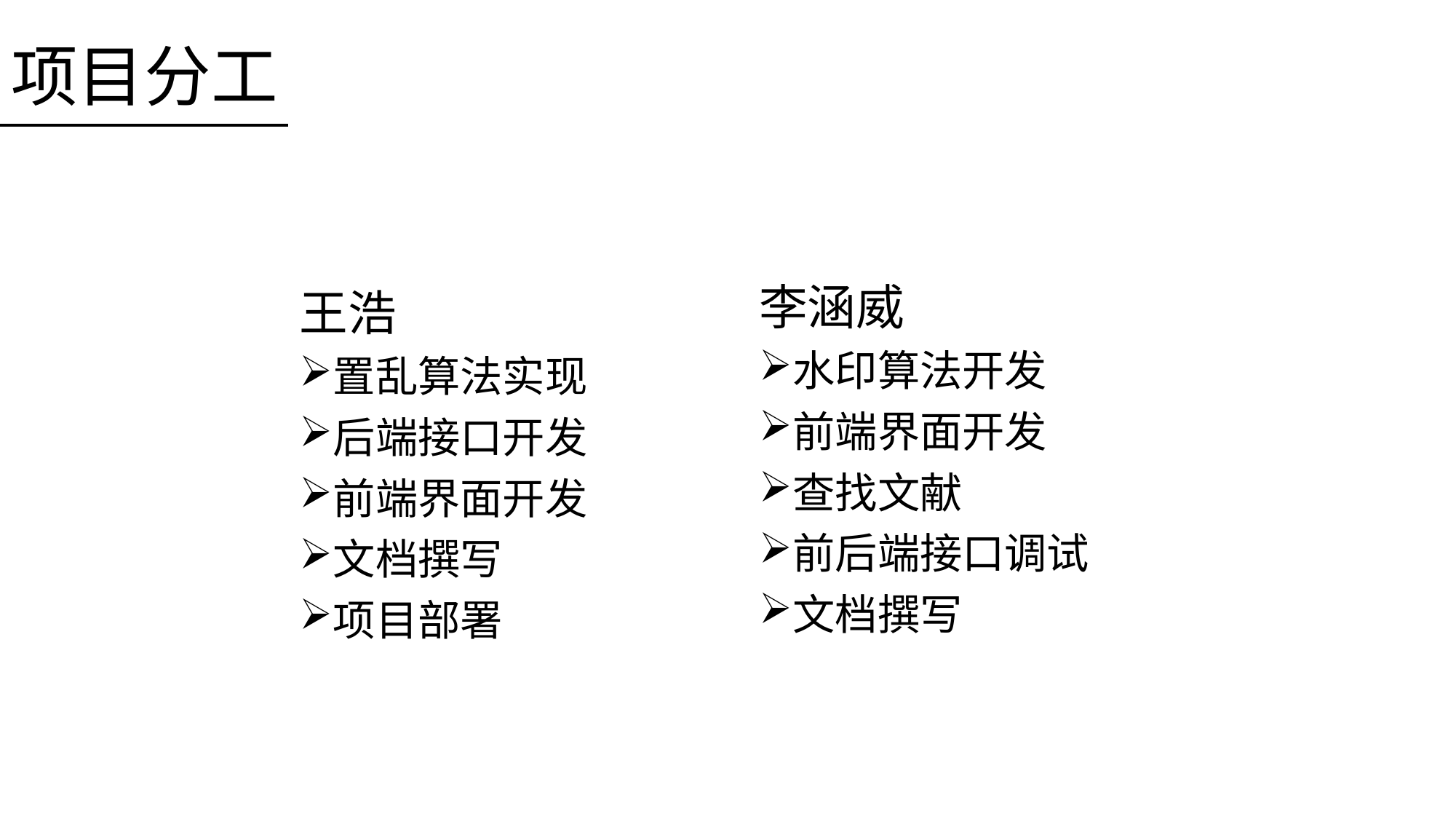

# 项目分工
王浩
置乱算法实现
后端接口开发
前端界面开发
文档撰写
项目部署
李涵威
水印算法开发
前端界面开发
查找文献
前后端接口调试
文档撰写